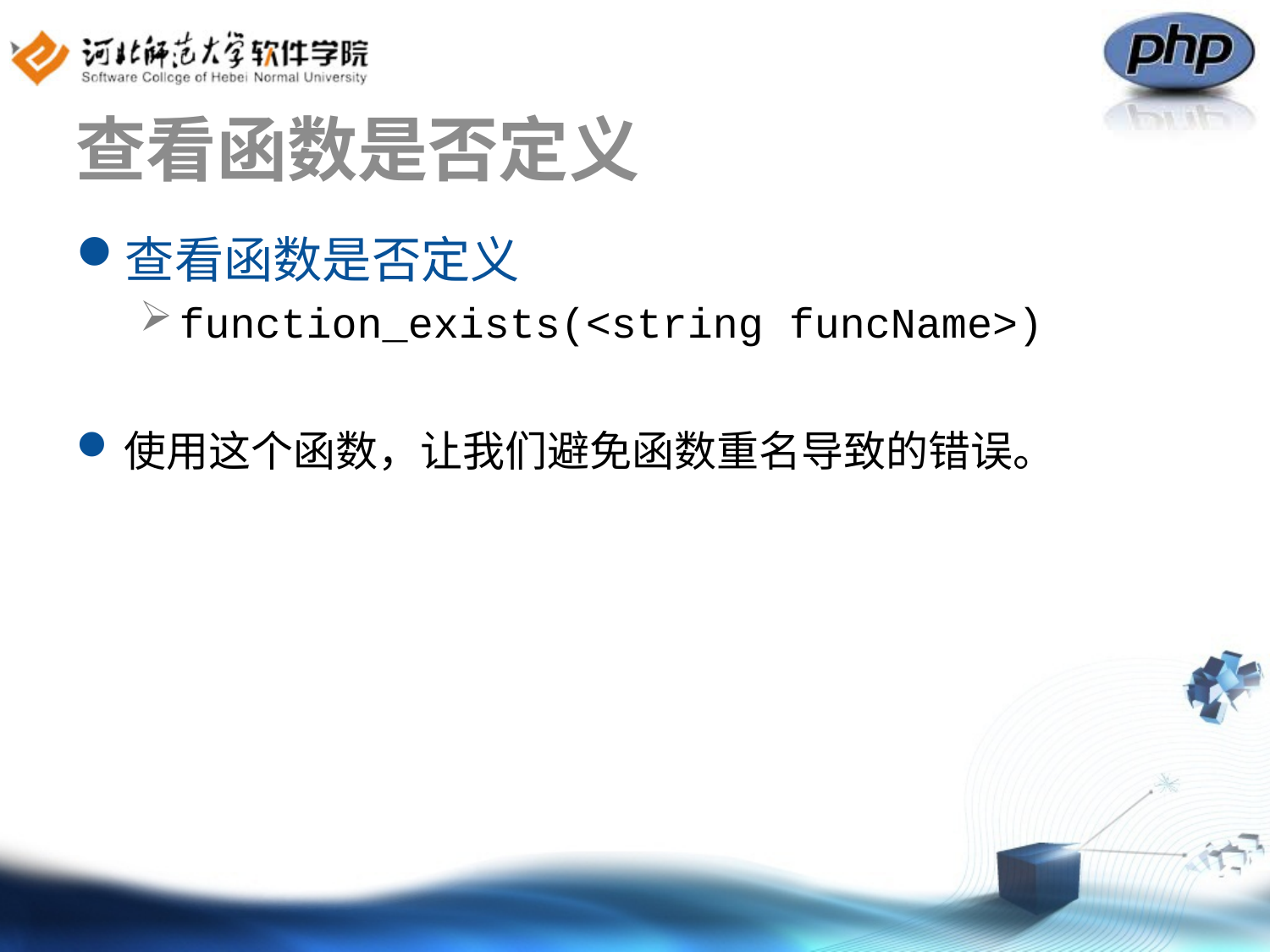

# 查看函数是否定义
查看函数是否定义
function_exists(<string funcName>)

使用这个函数，让我们避免函数重名导致的错误。